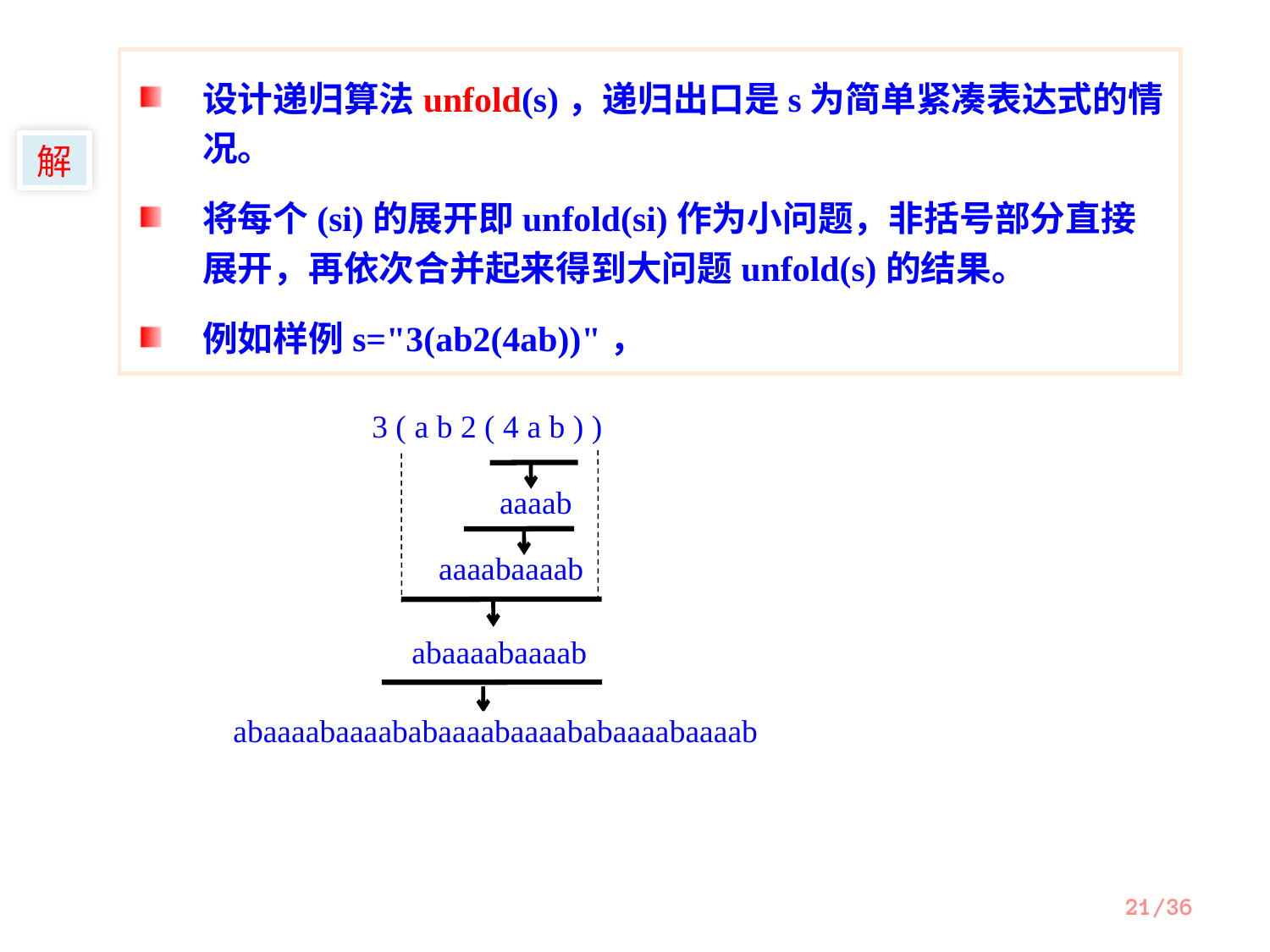

设计递归算法unfold(s)，递归出口是s为简单紧凑表达式的情况。
将每个(si)的展开即unfold(si)作为小问题，非括号部分直接展开，再依次合并起来得到大问题unfold(s)的结果。
例如样例s="3(ab2(4ab))"，
解
3 ( a b 2 ( 4 a b ) )

aaaab

aaaabaaaab

abaaaabaaaab

abaaaabaaaababaaaabaaaababaaaabaaaab
21/36